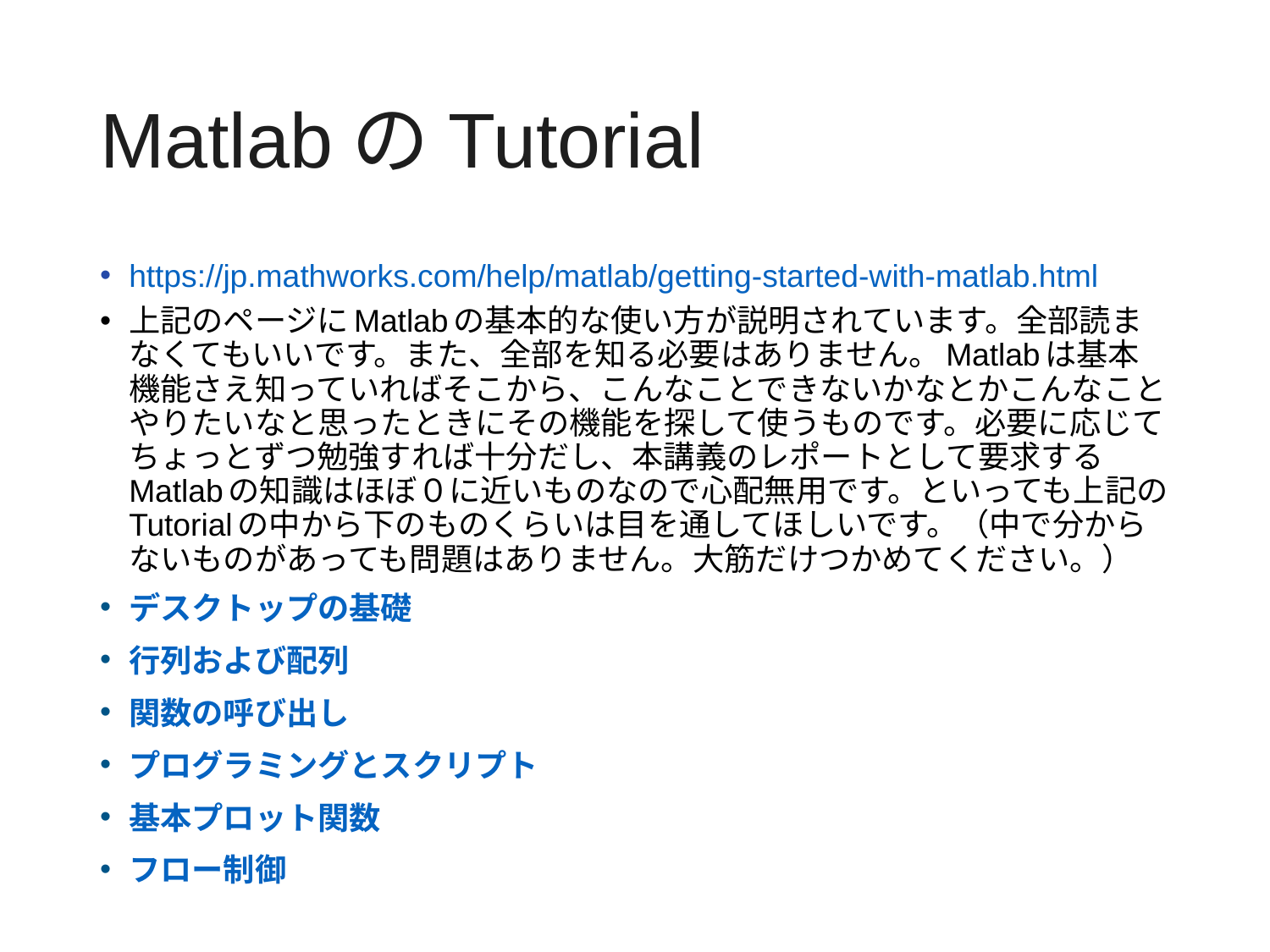

# MatlabのTutorial
https://jp.mathworks.com/help/matlab/getting-started-with-matlab.html
上記のページにMatlabの基本的な使い方が説明されています。全部読まなくてもいいです。また、全部を知る必要はありません。Matlabは基本機能さえ知っていればそこから、こんなことできないかなとかこんなことやりたいなと思ったときにその機能を探して使うものです。必要に応じてちょっとずつ勉強すれば十分だし、本講義のレポートとして要求するMatlabの知識はほぼ０に近いものなので心配無用です。といっても上記のTutorialの中から下のものくらいは目を通してほしいです。（中で分からないものがあっても問題はありません。大筋だけつかめてください。）
デスクトップの基礎
行列および配列
関数の呼び出し
プログラミングとスクリプト
基本プロット関数
フロー制御